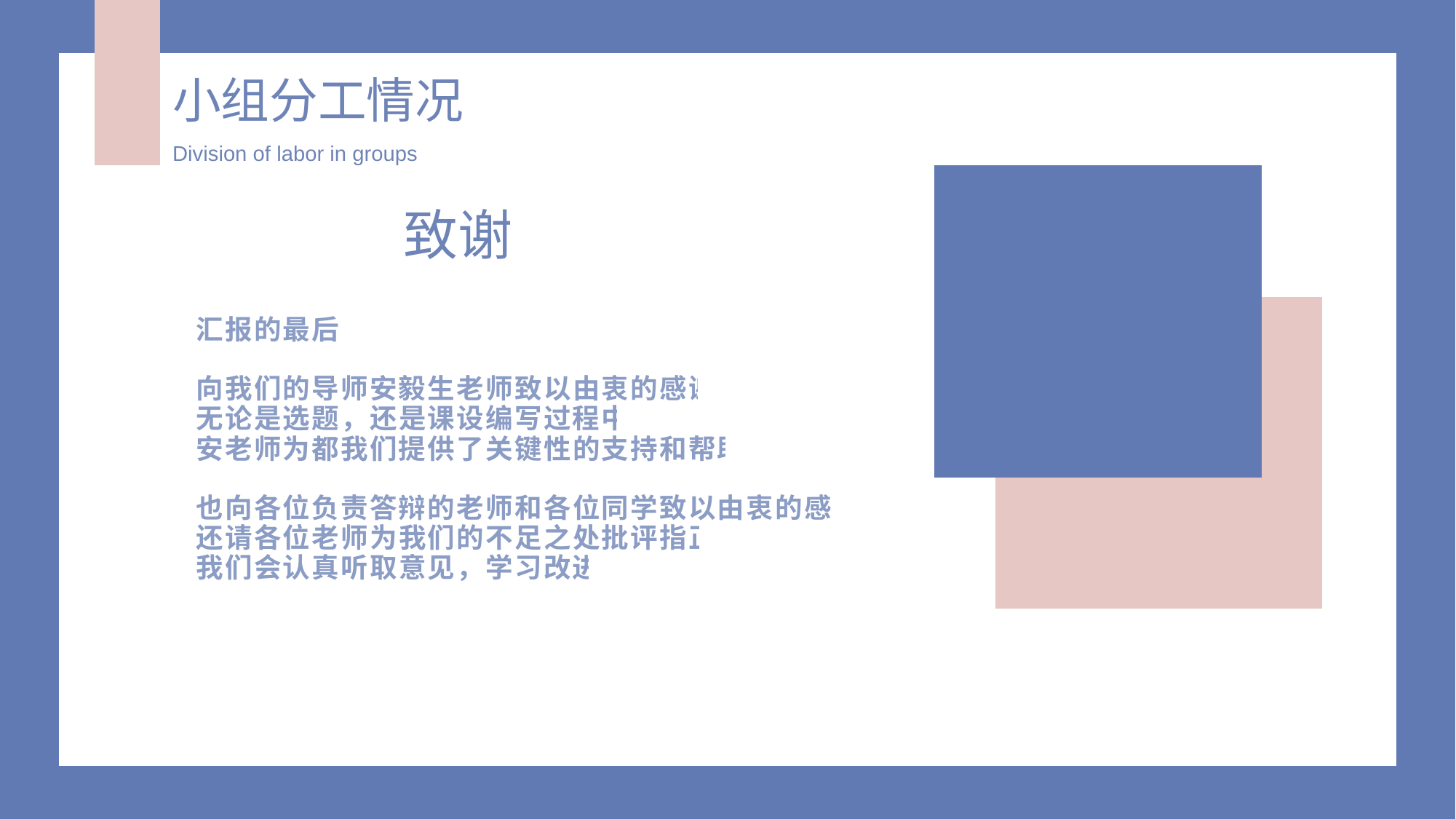

小组分工情况
Division of labor in groups

致谢

汇报的最后，

向我们的导师安毅生老师致以由衷的感谢！
无论是选题，还是课设编写过程中，
安老师为都我们提供了关键性的支持和帮助。

也向各位负责答辩的老师和各位同学致以由衷的感谢！
还请各位老师为我们的不足之处批评指正，
我们会认真听取意见，学习改进。